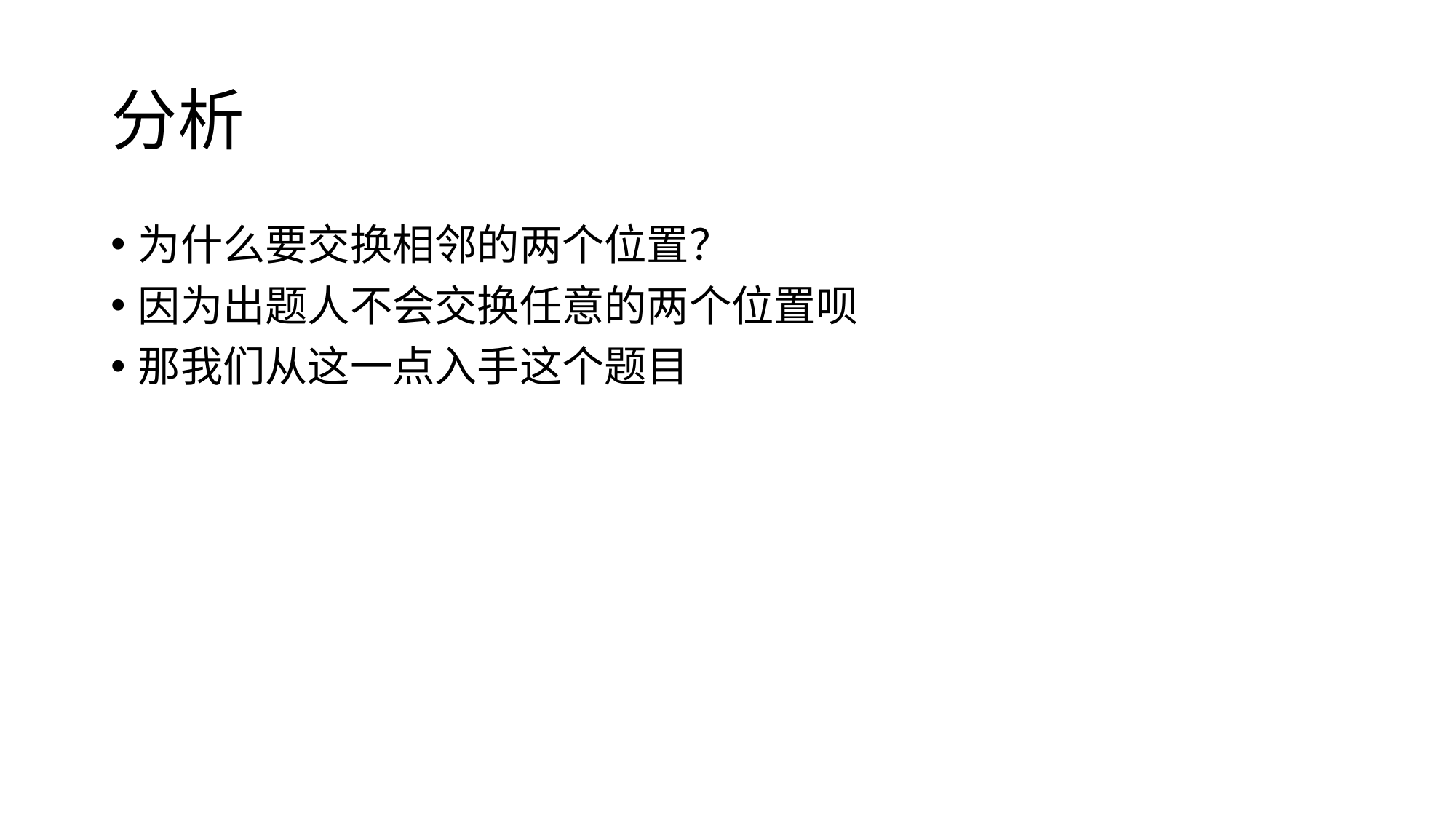

# 分析
为什么要交换相邻的两个位置？
因为出题人不会交换任意的两个位置呗
那我们从这一点入手这个题目